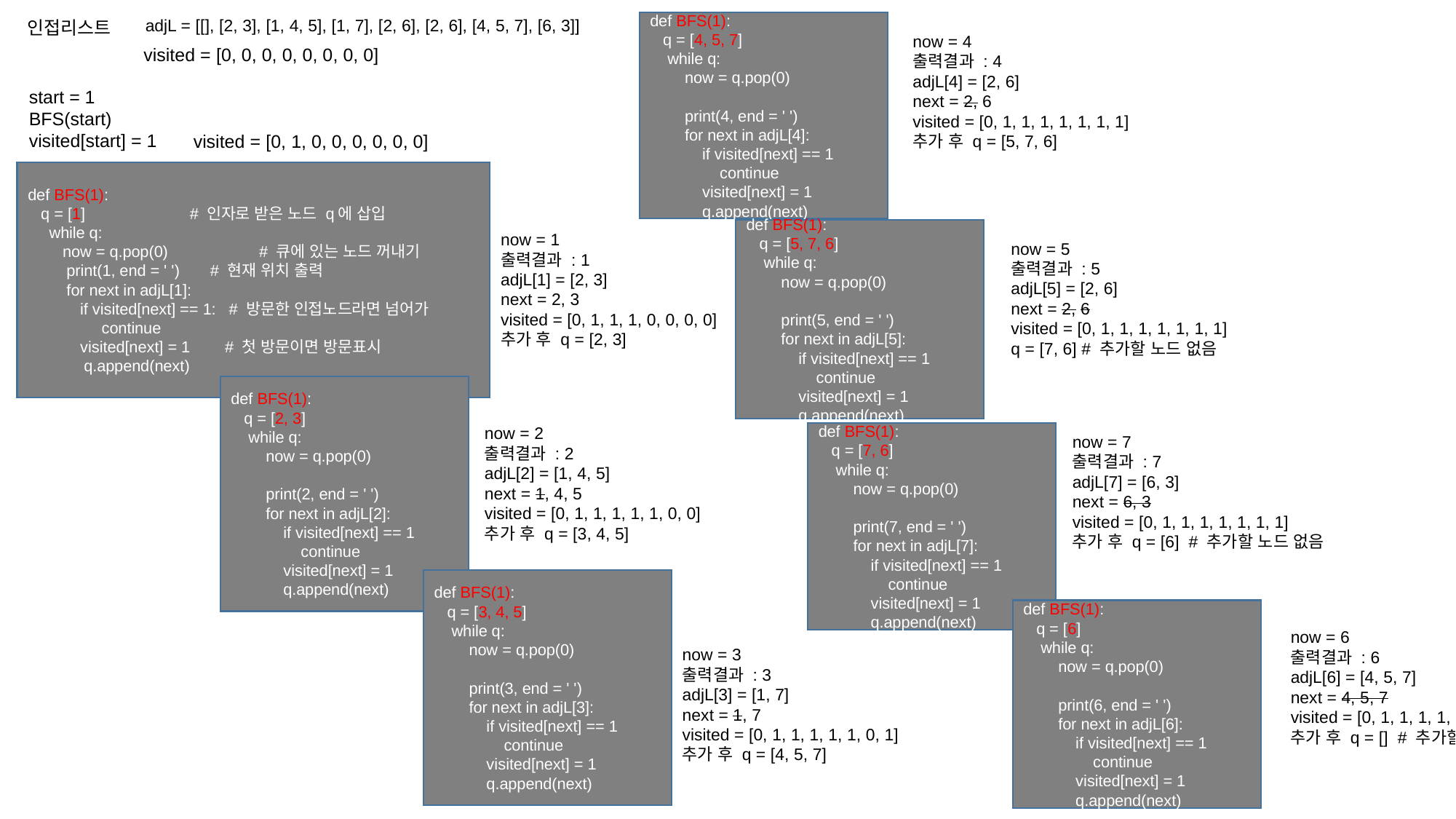

adjL = [[], [2, 3], [1, 4, 5], [1, 7], [2, 6], [2, 6], [4, 5, 7], [6, 3]]

인접리스트
def BFS(1):
   q = [4, 5, 7]
    while q:
        now = q.pop(0)
        print(4, end = ' ')
        for next in adjL[4]:
            if visited[next] == 1
                continue
            visited[next] = 1
            q.append(next)
now = 4
출력결과 : 4
adjL[4] = [2, 6]
next = 2, 6
visited = [0, 1, 1, 1, 1, 1, 1, 1]
추가 후 q = [5, 7, 6]
visited = [0, 0, 0, 0, 0, 0, 0, 0]
start = 1
BFS(start)
visited[start] = 1
visited = [0, 1, 0, 0, 0, 0, 0, 0]
def BFS(1):
   q = [1]                        # 인자로 받은 노드 q에 삽입
    while q:
        now = q.pop(0)	   # 큐에 있는 노드 꺼내기
        print(1, end = ' ')       # 현재 위치 출력
        for next in adjL[1]:
            if visited[next] == 1:   # 방문한 인접노드라면 넘어가
                continue
            visited[next] = 1        # 첫 방문이면 방문표시
            q.append(next)
def BFS(1):
   q = [5, 7, 6]
    while q:
        now = q.pop(0)
        print(5, end = ' ')
        for next in adjL[5]:
            if visited[next] == 1
                continue
            visited[next] = 1
            q.append(next)
now = 1
출력결과 : 1
adjL[1] = [2, 3]
next = 2, 3
visited = [0, 1, 1, 1, 0, 0, 0, 0]
추가 후 q = [2, 3]
now = 5
출력결과 : 5
adjL[5] = [2, 6]
next = 2, 6
visited = [0, 1, 1, 1, 1, 1, 1, 1]
q = [7, 6] # 추가할 노드 없음
def BFS(1):
   q = [2, 3]
    while q:
        now = q.pop(0)
        print(2, end = ' ')
        for next in adjL[2]:
            if visited[next] == 1
                continue
            visited[next] = 1
            q.append(next)
now = 2
출력결과 : 2
adjL[2] = [1, 4, 5]
next = 1, 4, 5
visited = [0, 1, 1, 1, 1, 1, 0, 0]
추가 후 q = [3, 4, 5]
def BFS(1):
   q = [7, 6]
    while q:
        now = q.pop(0)
        print(7, end = ' ')
        for next in adjL[7]:
            if visited[next] == 1
                continue
            visited[next] = 1
            q.append(next)
now = 7
출력결과 : 7
adjL[7] = [6, 3]
next = 6, 3
visited = [0, 1, 1, 1, 1, 1, 1, 1]
추가 후 q = [6]  # 추가할 노드 없음
def BFS(1):
   q = [3, 4, 5]
    while q:
        now = q.pop(0)
        print(3, end = ' ')
        for next in adjL[3]:
            if visited[next] == 1
                continue
            visited[next] = 1
            q.append(next)
def BFS(1):
   q = [6]
    while q:
        now = q.pop(0)
        print(6, end = ' ')
        for next in adjL[6]:
            if visited[next] == 1
                continue
            visited[next] = 1
            q.append(next)
now = 6
출력결과 : 6
adjL[6] = [4, 5, 7]
next = 4, 5, 7
visited = [0, 1, 1, 1, 1, 1, 1, 1]
추가 후 q = []  # 추가할 노드 없음
now = 3
출력결과 : 3
adjL[3] = [1, 7]
next = 1, 7
visited = [0, 1, 1, 1, 1, 1, 0, 1]
추가 후 q = [4, 5, 7]